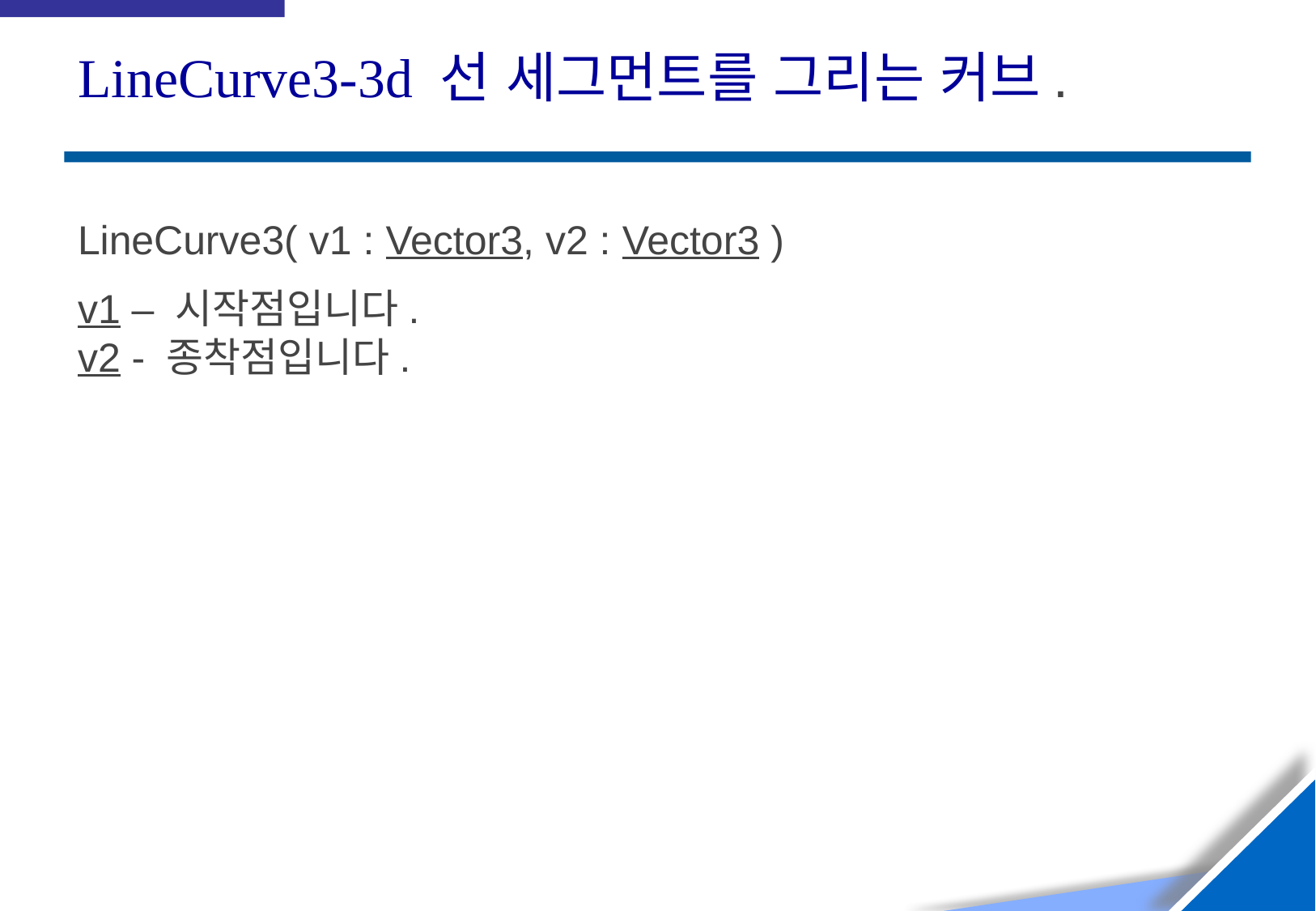

# LineCurve3-3d 선 세그먼트를 그리는 커브.
LineCurve3( v1 : Vector3, v2 : Vector3 )
v1 – 시작점입니다.
v2 - 종착점입니다.